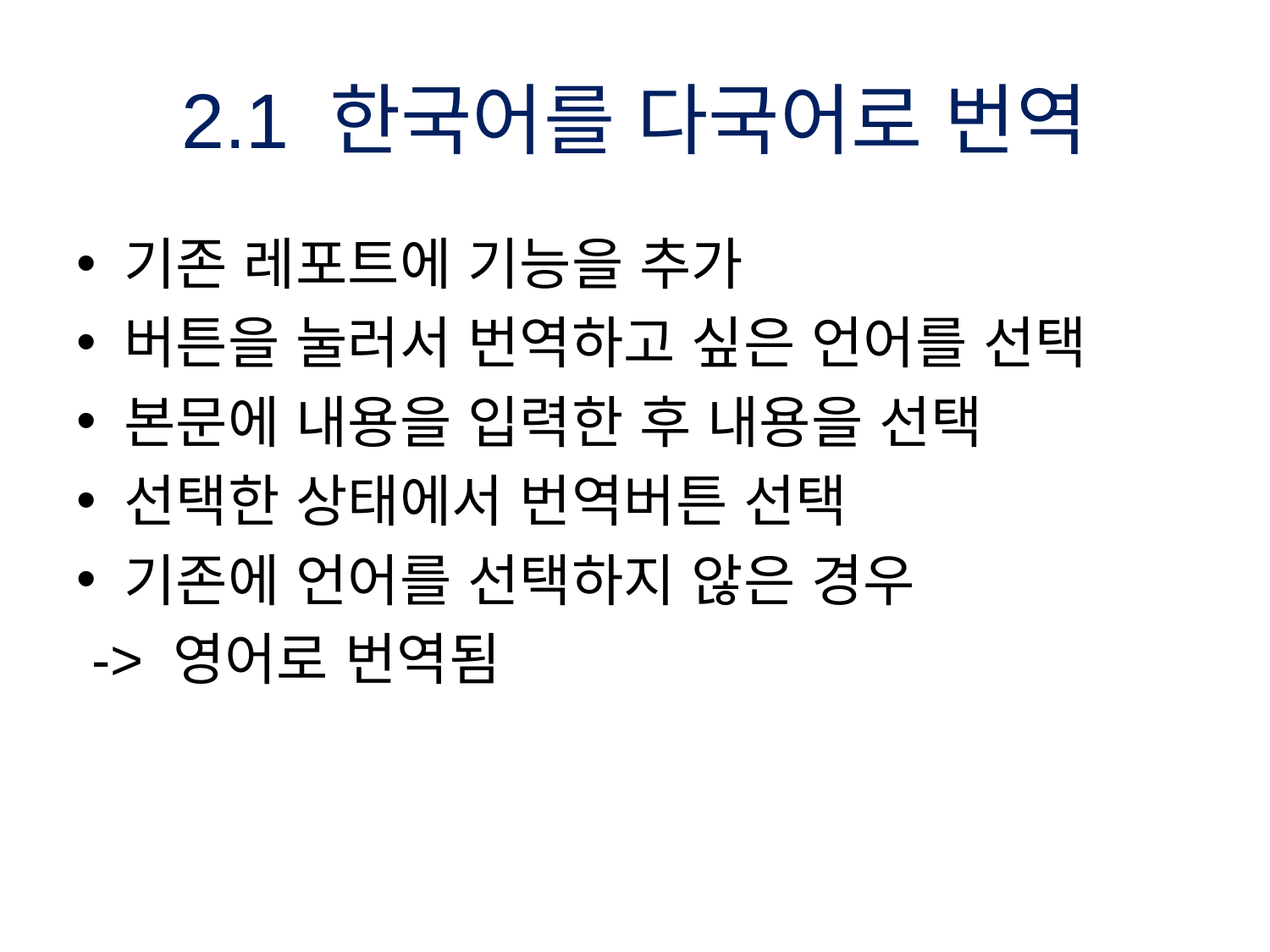

# 2.1 한국어를 다국어로 번역
기존 레포트에 기능을 추가
버튼을 눌러서 번역하고 싶은 언어를 선택
본문에 내용을 입력한 후 내용을 선택
선택한 상태에서 번역버튼 선택
기존에 언어를 선택하지 않은 경우
 -> 영어로 번역됨